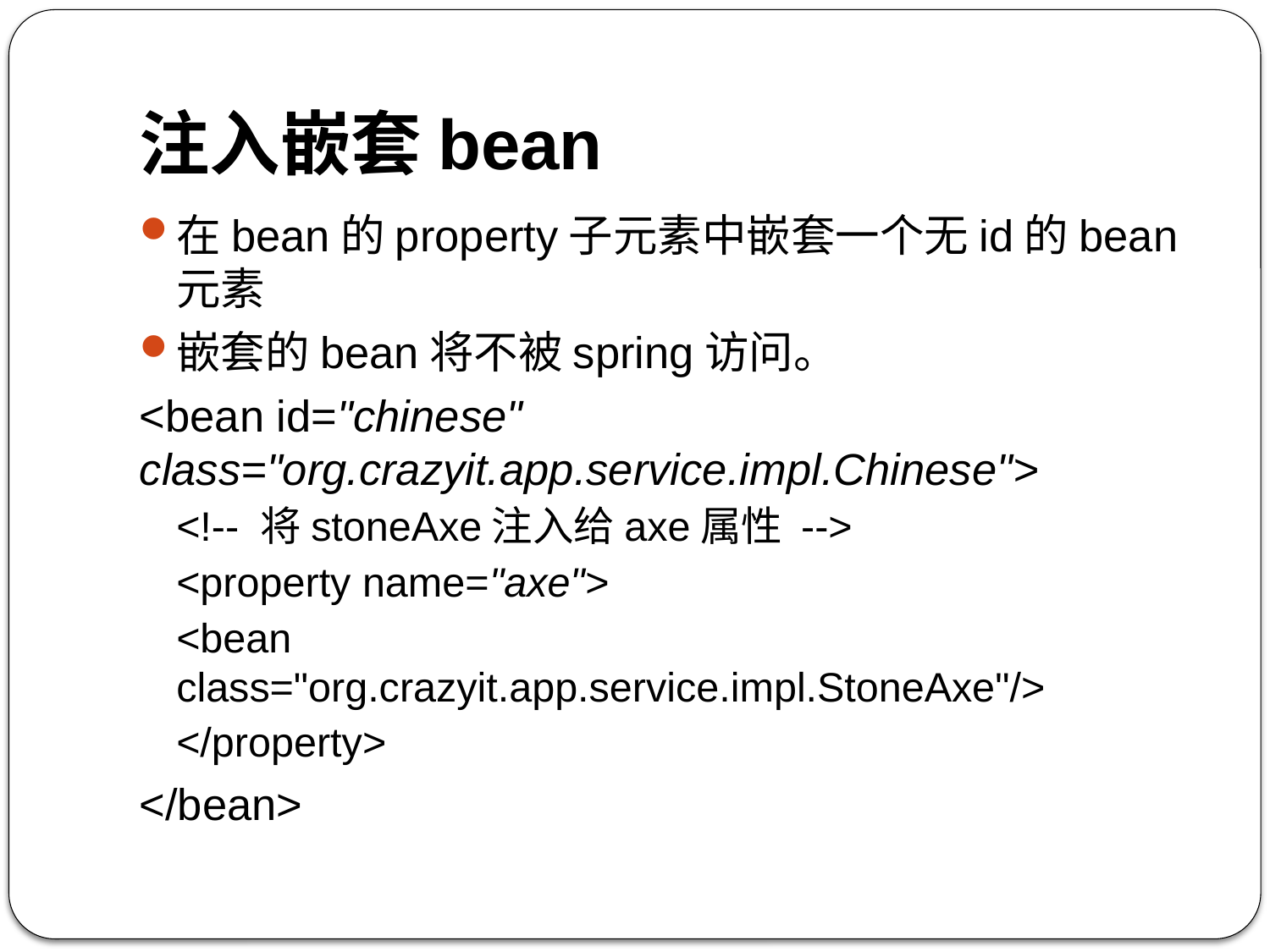

# 注入嵌套bean
在bean的property子元素中嵌套一个无id的bean元素
嵌套的bean将不被spring访问。
<bean id="chinese" class="org.crazyit.app.service.impl.Chinese">
<!-- 将stoneAxe注入给axe属性 -->
<property name="axe">
	<bean 	class="org.crazyit.app.service.impl.StoneAxe"/>
</property>
</bean>